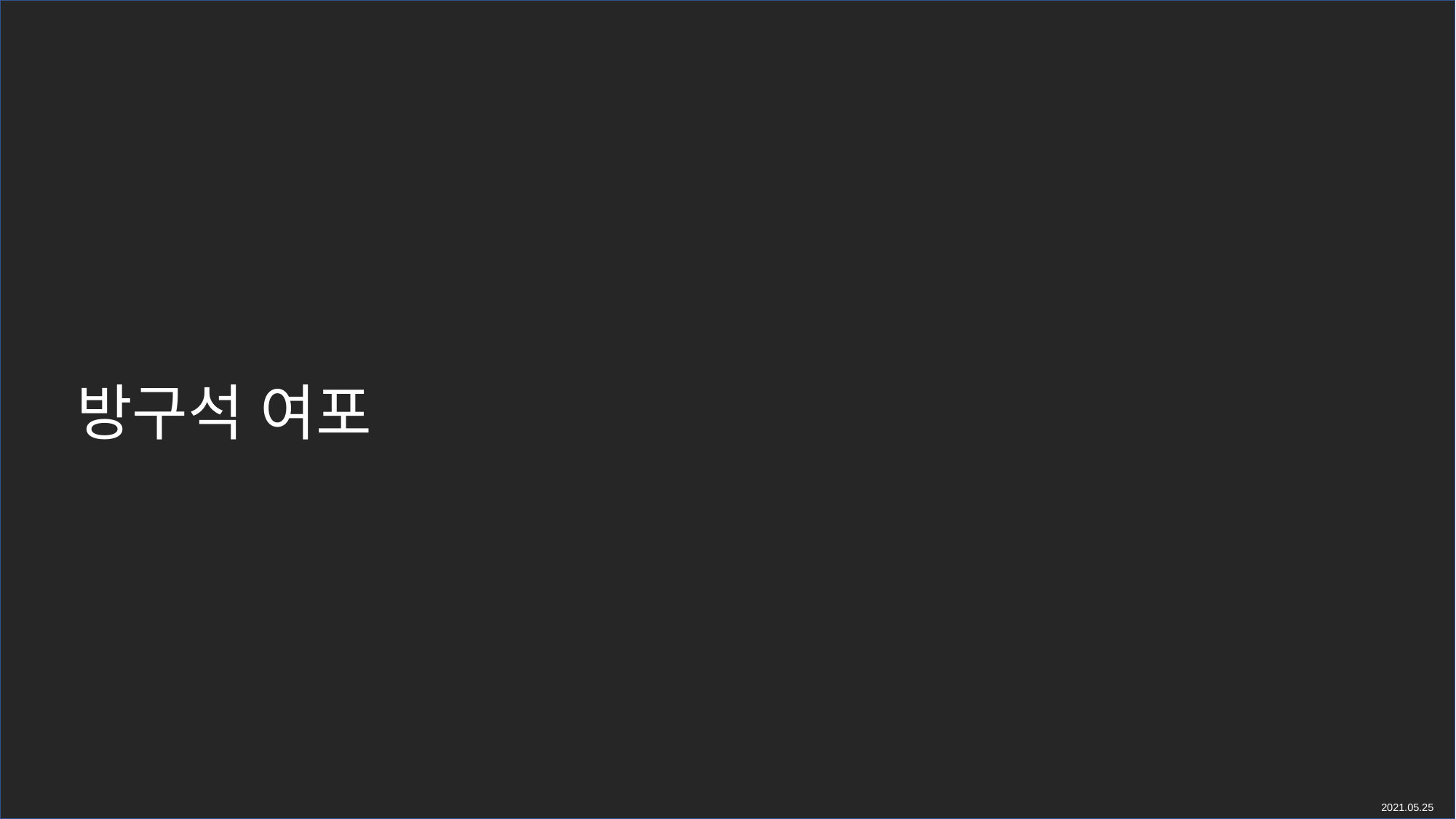

Project pytho
원리 설명
# 방구석 여포
코드 설명
2021.05.25
시연